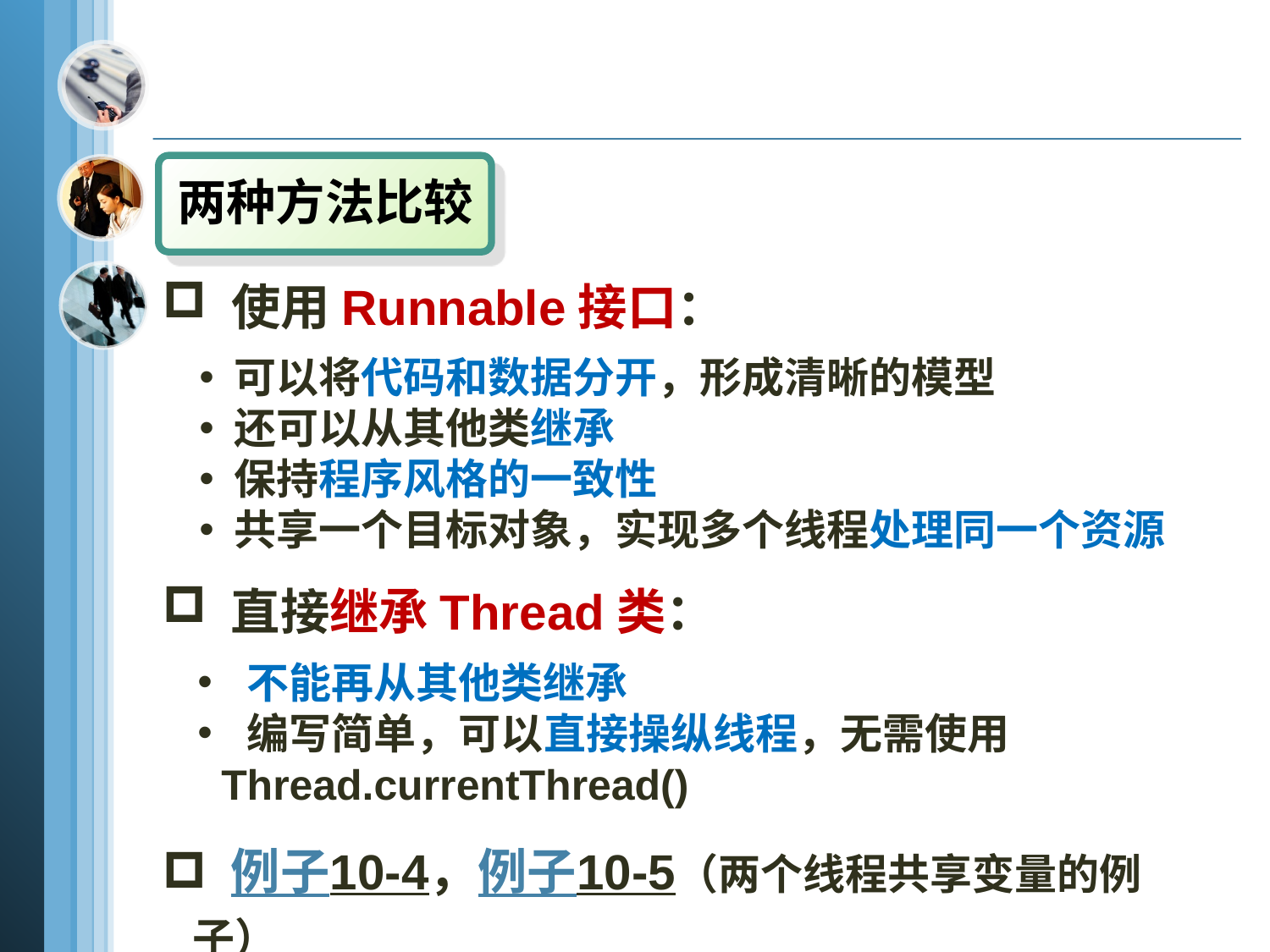

两种方法比较
 使用Runnable接口：
 可以将代码和数据分开，形成清晰的模型
 还可以从其他类继承
 保持程序风格的一致性
 共享一个目标对象，实现多个线程处理同一个资源
 直接继承Thread类：
 不能再从其他类继承
 编写简单，可以直接操纵线程，无需使用
  Thread.currentThread()
 例子10-4，例子10-5（两个线程共享变量的例子）